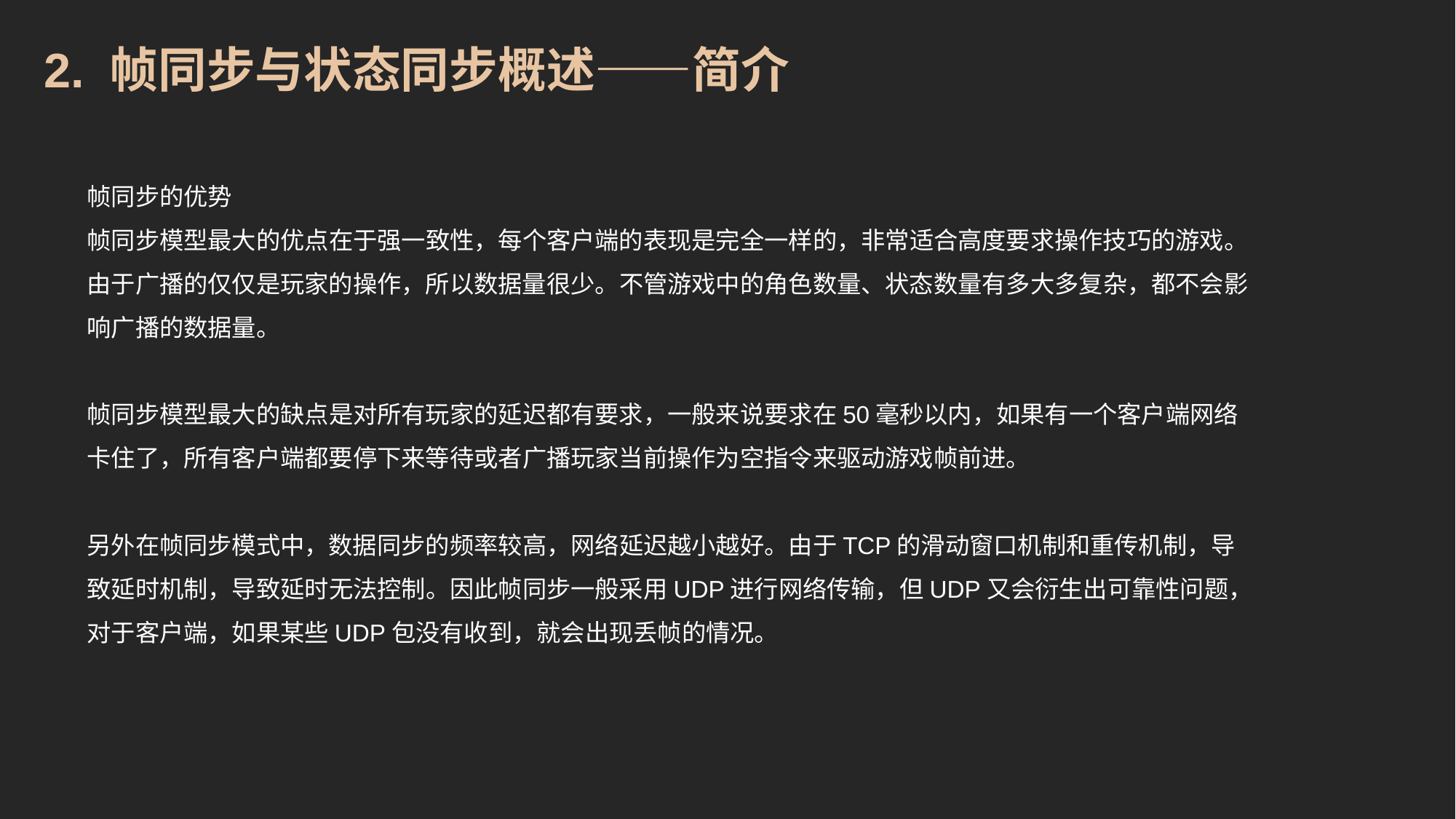

2. 帧同步与状态同步概述——简介

帧同步的优势
帧同步模型最大的优点在于强一致性，每个客户端的表现是完全一样的，非常适合高度要求操作技巧的游戏。由于广播的仅仅是玩家的操作，所以数据量很少。不管游戏中的角色数量、状态数量有多大多复杂，都不会影响广播的数据量。

帧同步模型最大的缺点是对所有玩家的延迟都有要求，一般来说要求在50毫秒以内，如果有一个客户端网络卡住了，所有客户端都要停下来等待或者广播玩家当前操作为空指令来驱动游戏帧前进。

另外在帧同步模式中，数据同步的频率较高，网络延迟越小越好。由于TCP的滑动窗口机制和重传机制，导致延时机制，导致延时无法控制。因此帧同步一般采用UDP进行网络传输，但UDP又会衍生出可靠性问题，对于客户端，如果某些UDP包没有收到，就会出现丢帧的情况。